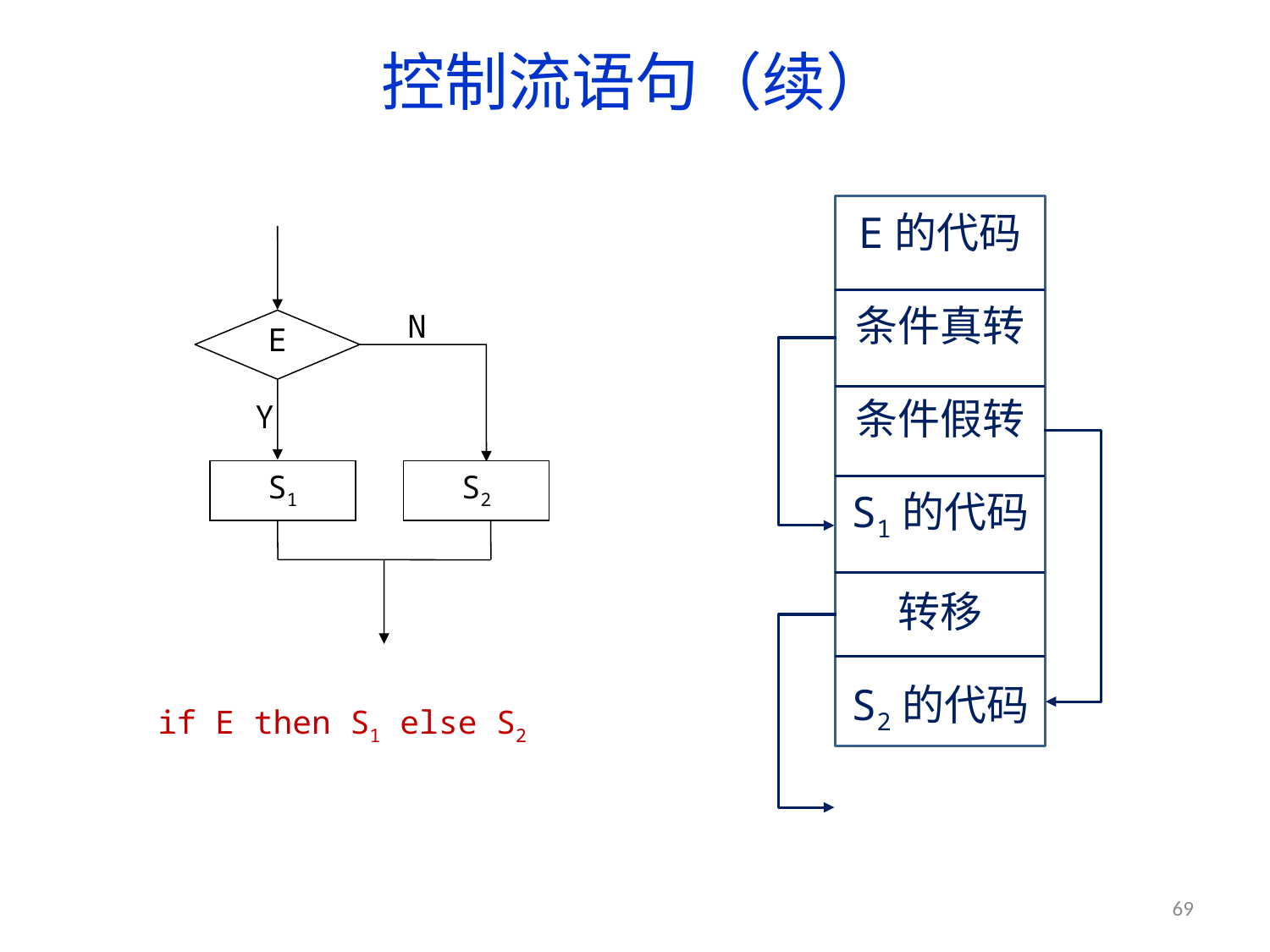

# 控制流语句（续）
E的代码
条件真转
条件假转
S1的代码
转移
S2的代码

N

E

Y

S1
S2

if E then S1 else S2
69